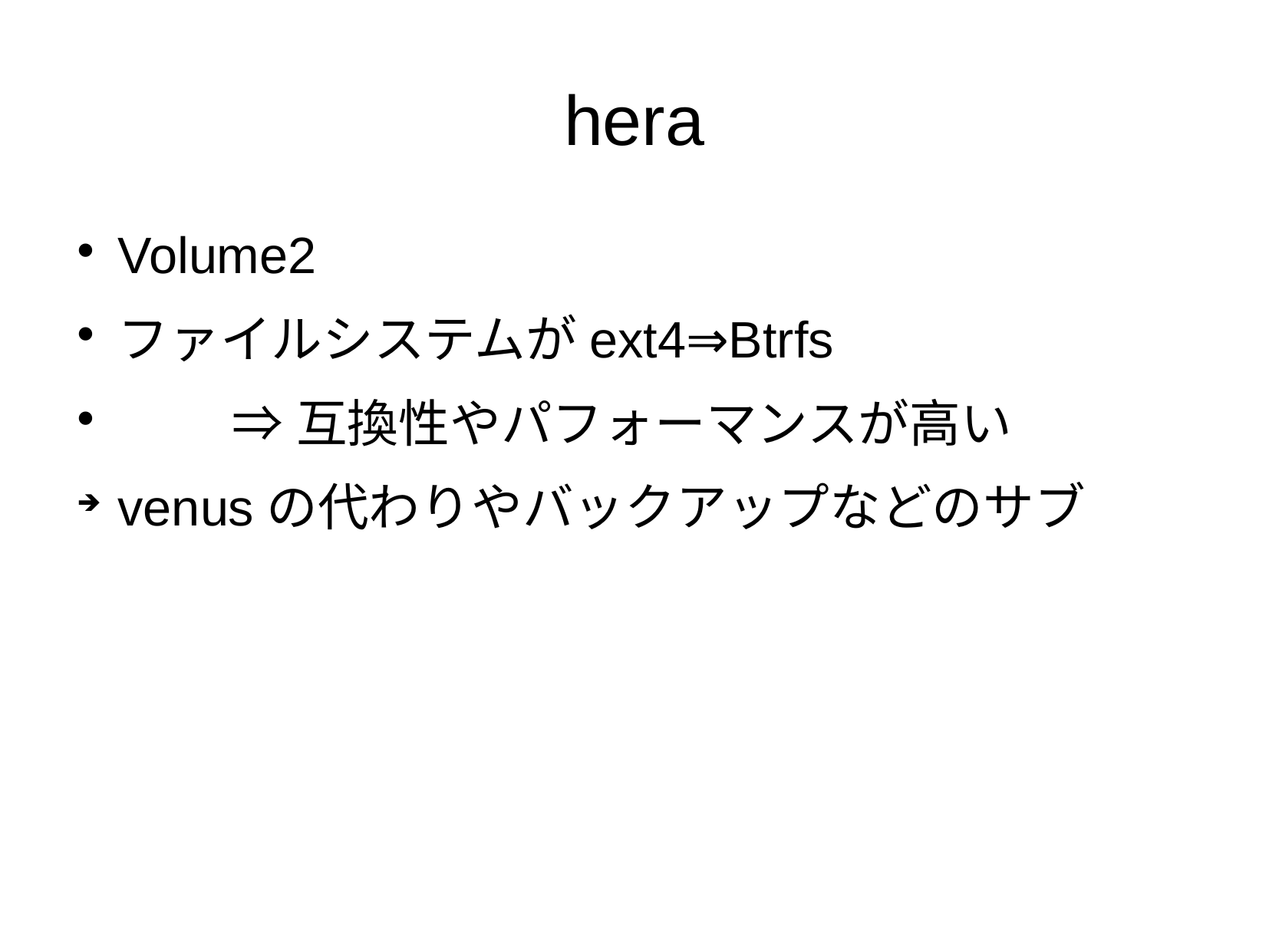

hera
Volume2
ファイルシステムがext4⇒Btrfs
          ⇒互換性やパフォーマンスが高い
venusの代わりやバックアップなどのサブ